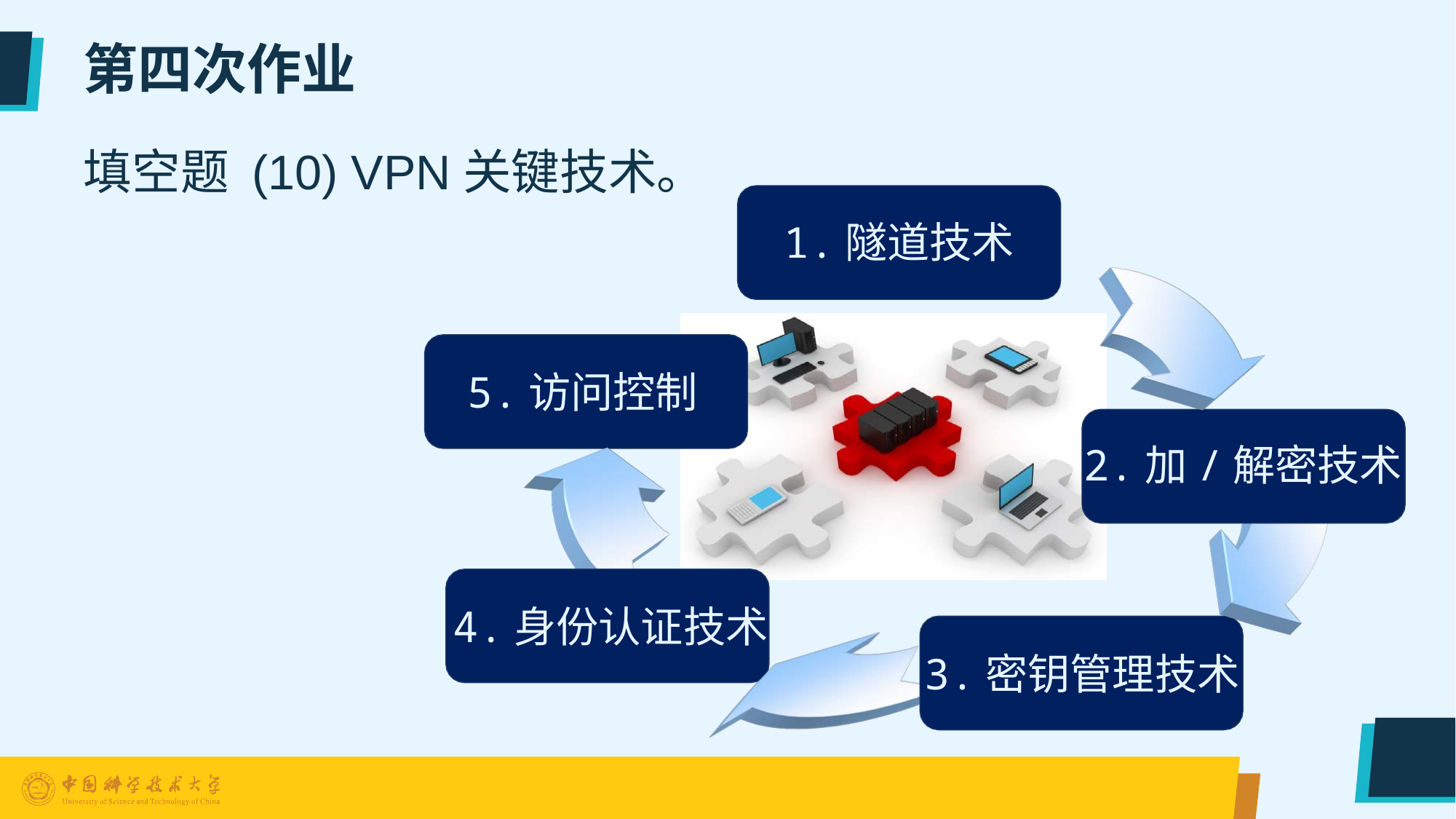

# 第四次作业
填空题 (10) VPN关键技术。

1.隧道技术
5.访问控制
2.加/解密技术
4.身份认证技术
3.密钥管理技术
13